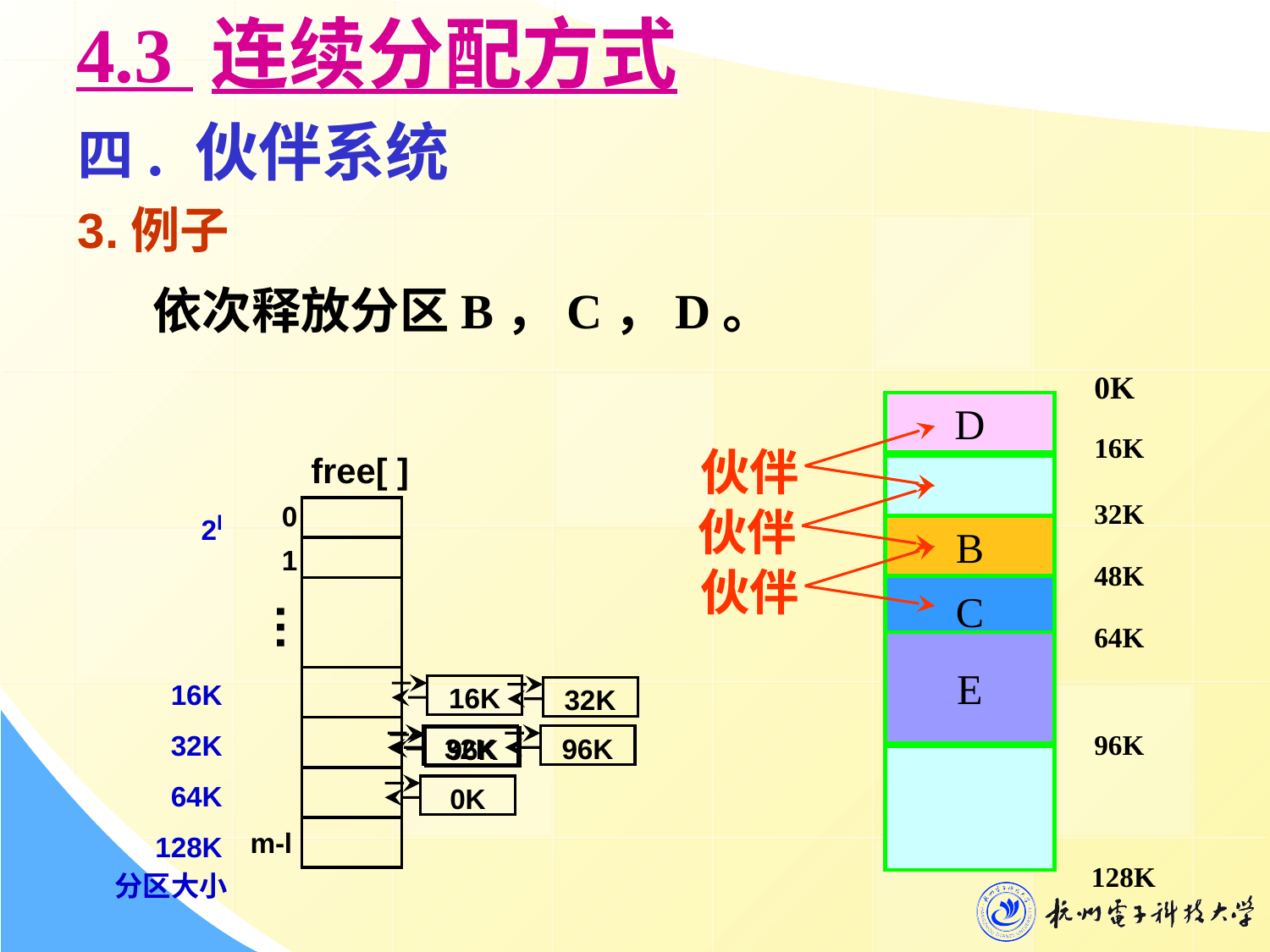

# 4.3 连续分配方式
四. 伙伴系统
3.例子
依次释放分区B，C，D。
0K
D

16K
伙伴

free[ ]

伙伴

0
32K
2l

B

1

伙伴

48K

C

…
64K
E

16K

16K

32K

32K

96K
32K

96K

96K

64K
0K

m-l

128K
128K
分区大小